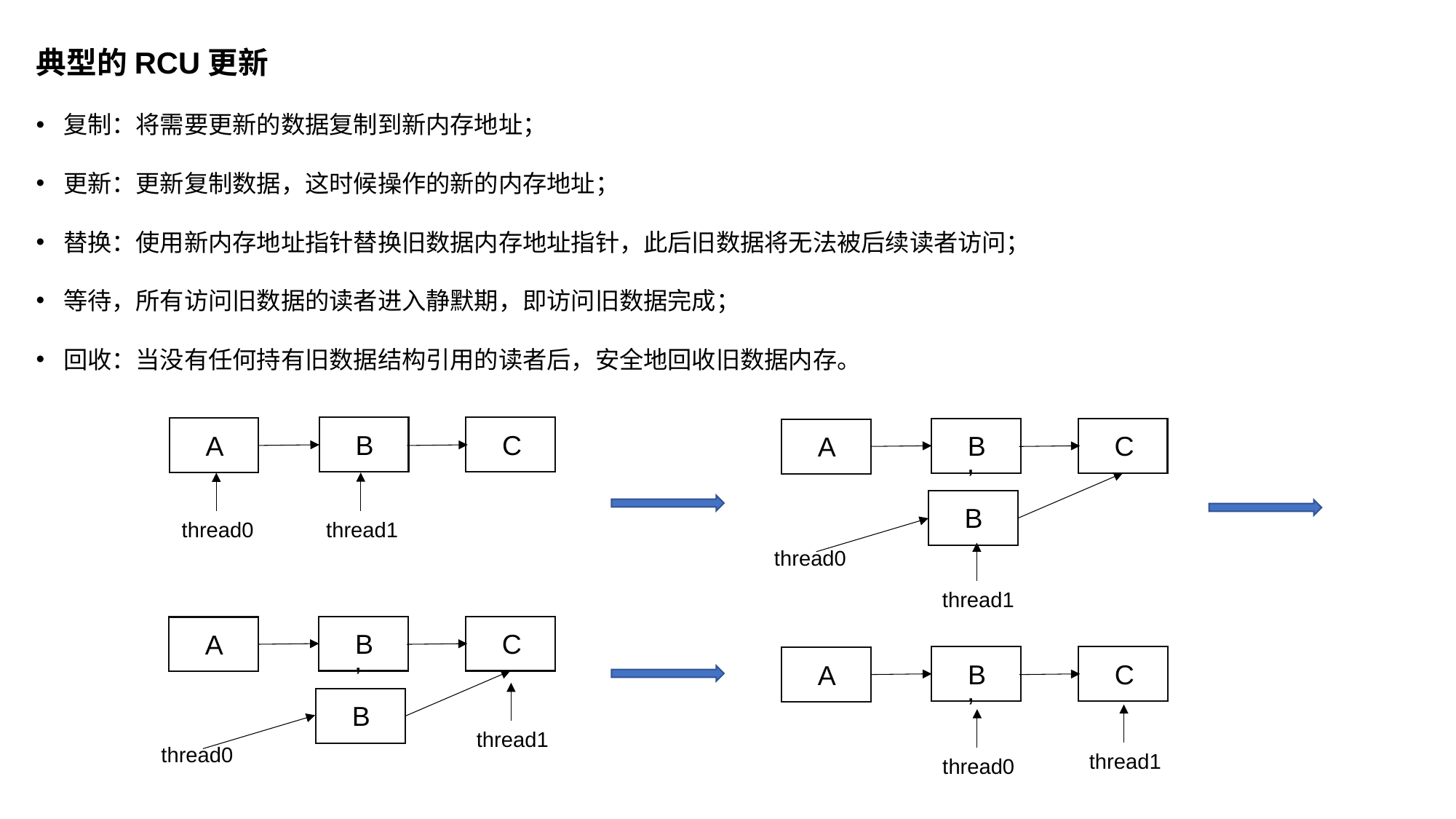

典型的RCU更新
复制：将需要更新的数据复制到新内存地址；
更新：更新复制数据，这时候操作的新的内存地址；
替换：使用新内存地址指针替换旧数据内存地址指针，此后旧数据将无法被后续读者访问；
等待，所有访问旧数据的读者进入静默期，即访问旧数据完成；
回收：当没有任何持有旧数据结构引用的读者后，安全地回收旧数据内存。

B

C

A

B’

C

A
thread1
thread0

B

thread0
thread1

B’

C

A

B’

C

A

thread1

B
thread1
thread0
thread0